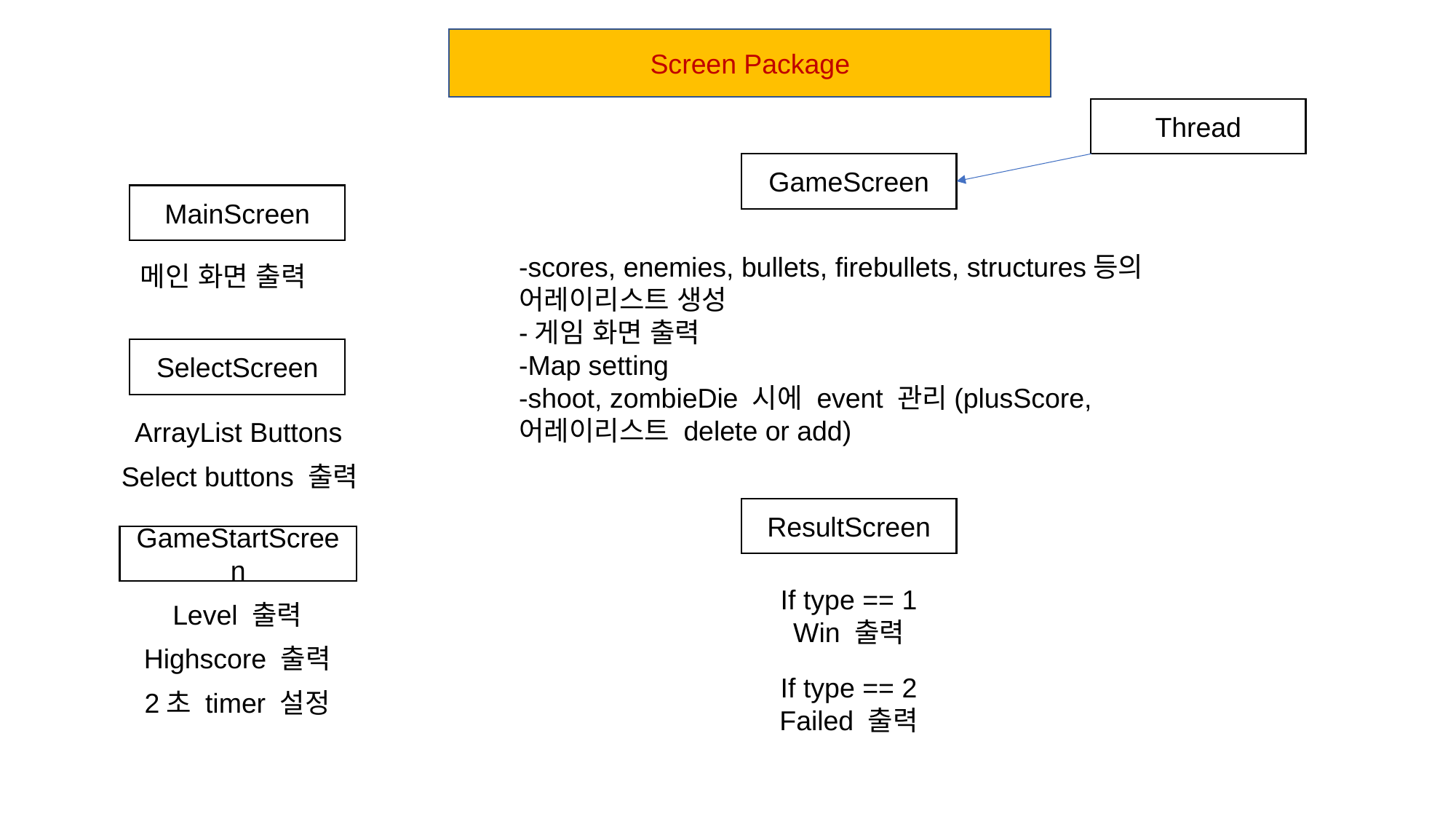

Screen Package
Thread
GameScreen
MainScreen
-scores, enemies, bullets, firebullets, structures등의 어레이리스트 생성
-게임 화면 출력
-Map setting
-shoot, zombieDie 시에 event 관리(plusScore, 어레이리스트 delete or add)
메인 화면 출력
SelectScreen
ArrayList Buttons
Select buttons 출력
ResultScreen
GameStartScreen
If type == 1
Win 출력
Level 출력
Highscore 출력
If type == 2
Failed 출력
2초 timer 설정